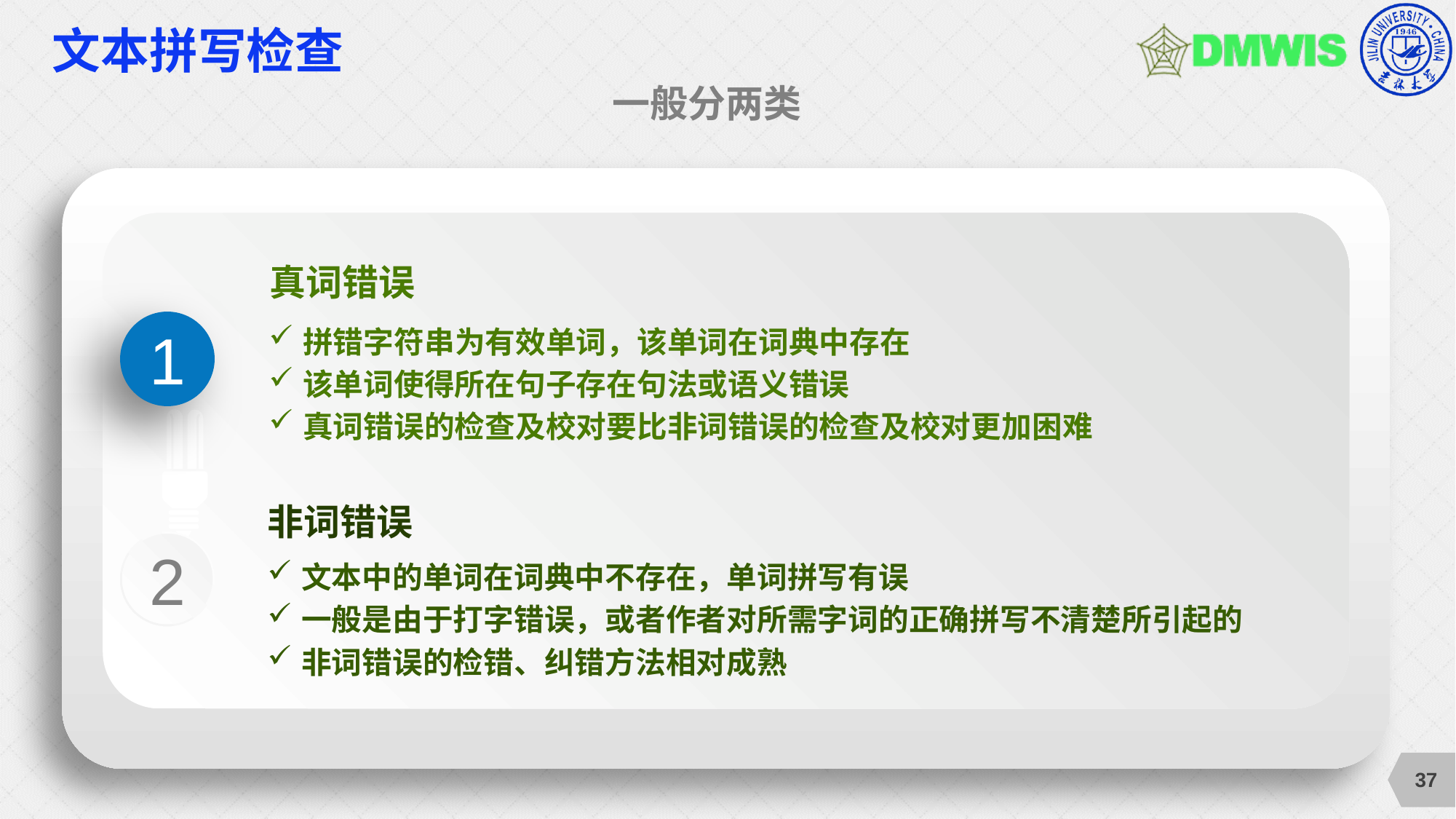

# 文本拼写检查
一般分两类

真词错误
1
拼错字符串为有效单词，该单词在词典中存在
该单词使得所在句子存在句法或语义错误
真词错误的检查及校对要比非词错误的检查及校对更加困难

非词错误

2
文本中的单词在词典中不存在，单词拼写有误
一般是由于打字错误，或者作者对所需字词的正确拼写不清楚所引起的
非词错误的检错、纠错方法相对成熟
37